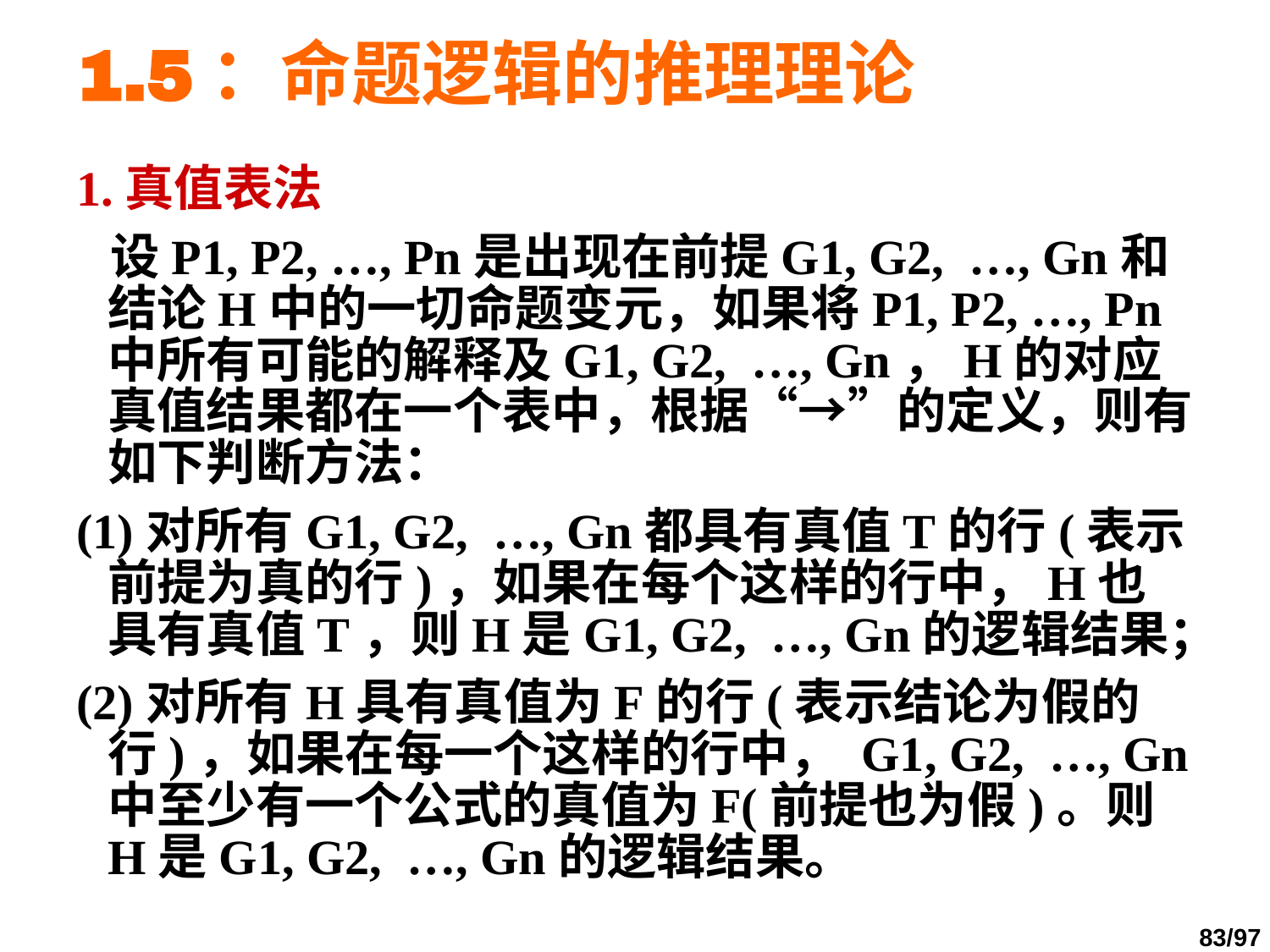

# 1.5：命题逻辑的推理理论
1.真值表法
  设P1, P2, …, Pn是出现在前提G1, G2,  …, Gn和结论H中的一切命题变元，如果将P1, P2, …, Pn中所有可能的解释及G1, G2,  …, Gn，H的对应真值结果都在一个表中，根据“→”的定义，则有如下判断方法：
(1)对所有G1, G2,  …, Gn都具有真值T的行(表示前提为真的行)，如果在每个这样的行中，H也具有真值T，则H是G1, G2,  …, Gn的逻辑结果；
(2)对所有H具有真值为F的行(表示结论为假的行)，如果在每一个这样的行中， G1, G2,  …, Gn中至少有一个公式的真值为F(前提也为假)。则H是G1, G2,  …, Gn的逻辑结果。